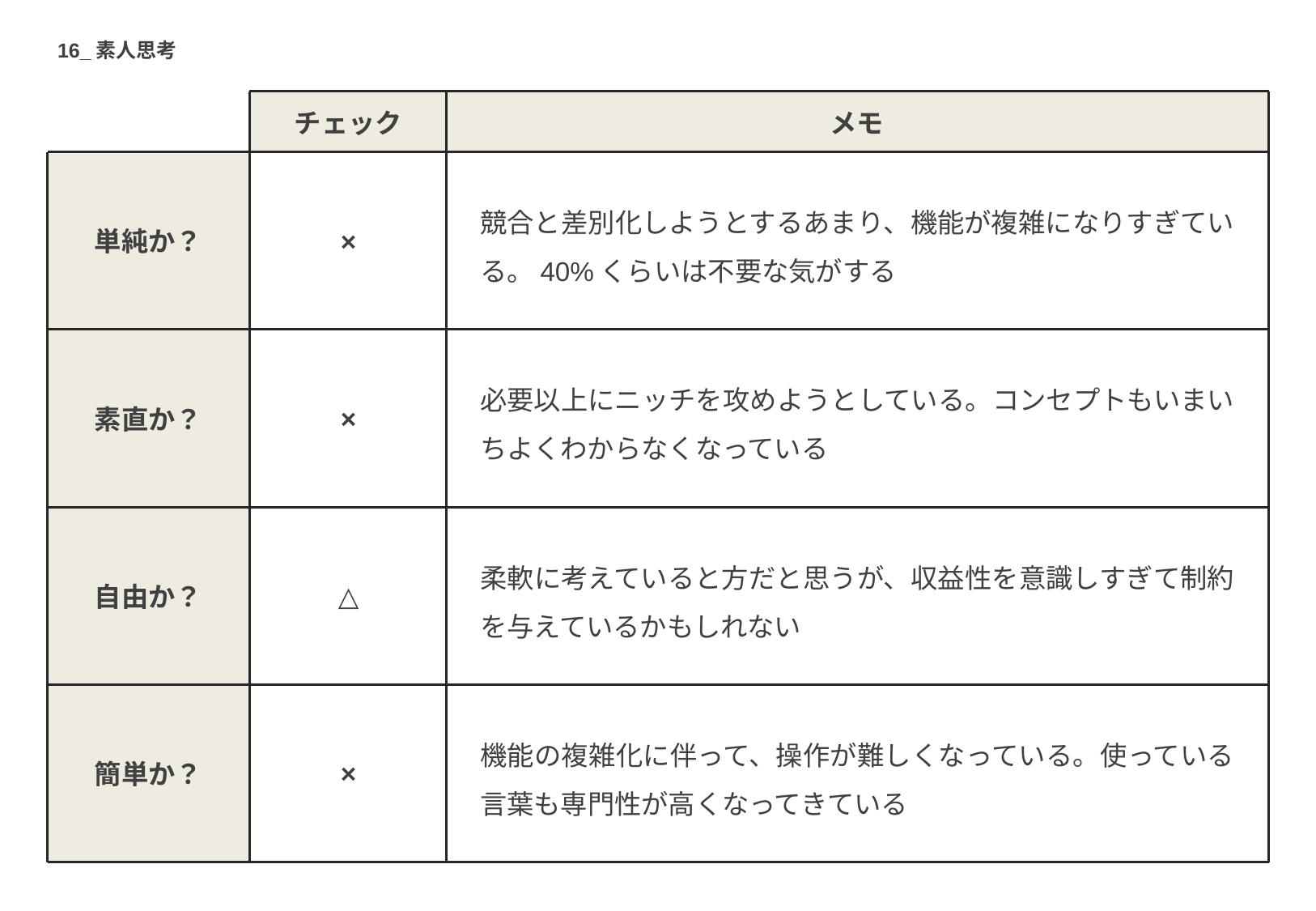

16_素人思考

チェック
メモ

競合と差別化しようとするあまり、機能が複雑になりすぎている。40%くらいは不要な気がする
単純か？
×
必要以上にニッチを攻めようとしている。コンセプトもいまいちよくわからなくなっている
素直か？
×
柔軟に考えていると方だと思うが、収益性を意識しすぎて制約を与えているかもしれない
自由か？
△
機能の複雑化に伴って、操作が難しくなっている。使っている言葉も専門性が高くなってきている
簡単か？
×